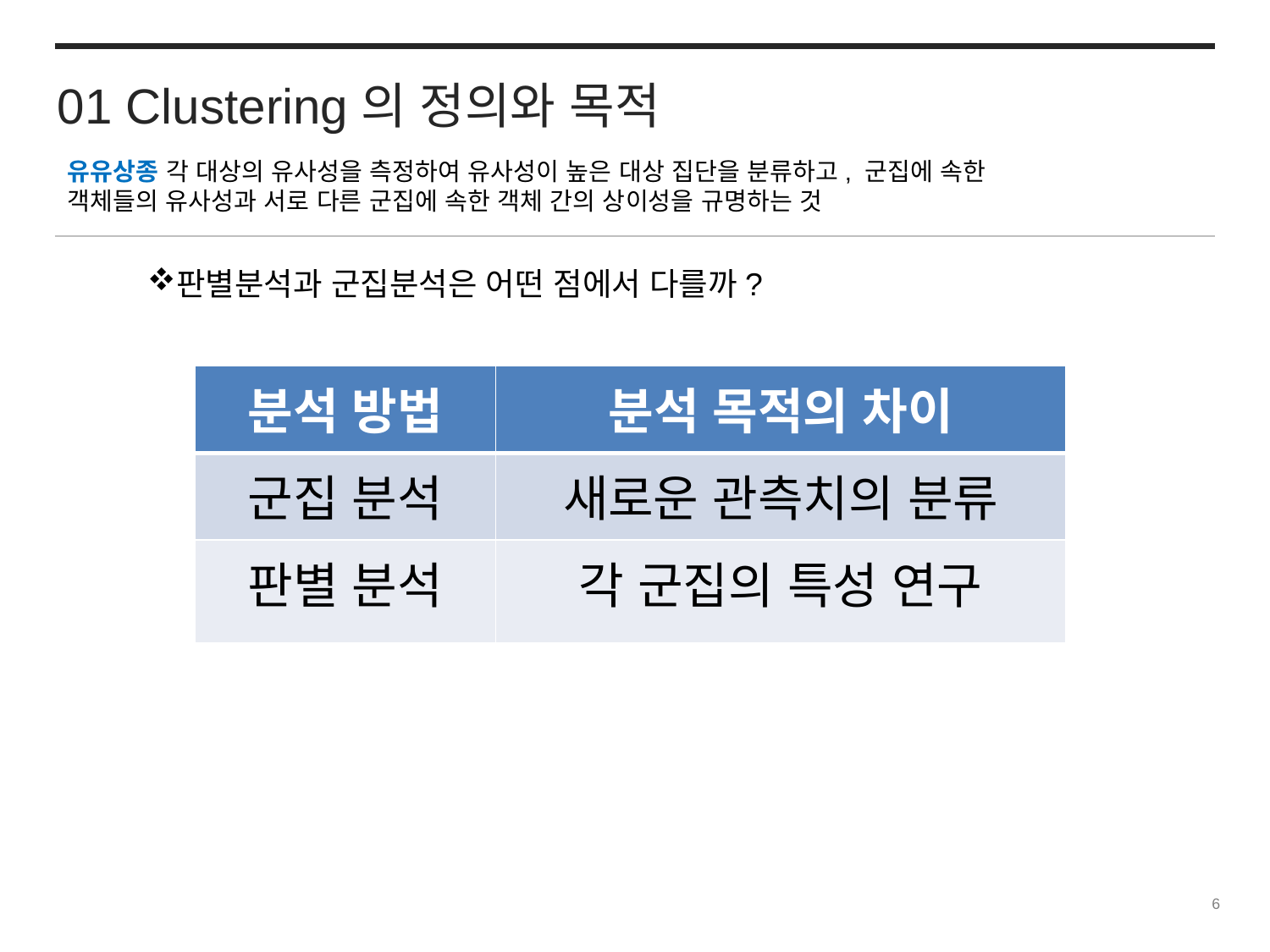

01 Clustering의 정의와 목적
유유상종 각 대상의 유사성을 측정하여 유사성이 높은 대상 집단을 분류하고, 군집에 속한 객체들의 유사성과 서로 다른 군집에 속한 객체 간의 상이성을 규명하는 것
판별분석과 군집분석은 어떤 점에서 다를까?
| 분석 방법 | 분석 목적의 차이 |
| --- | --- |
| 군집 분석 | 새로운 관측치의 분류 |
| 판별 분석 | 각 군집의 특성 연구 |